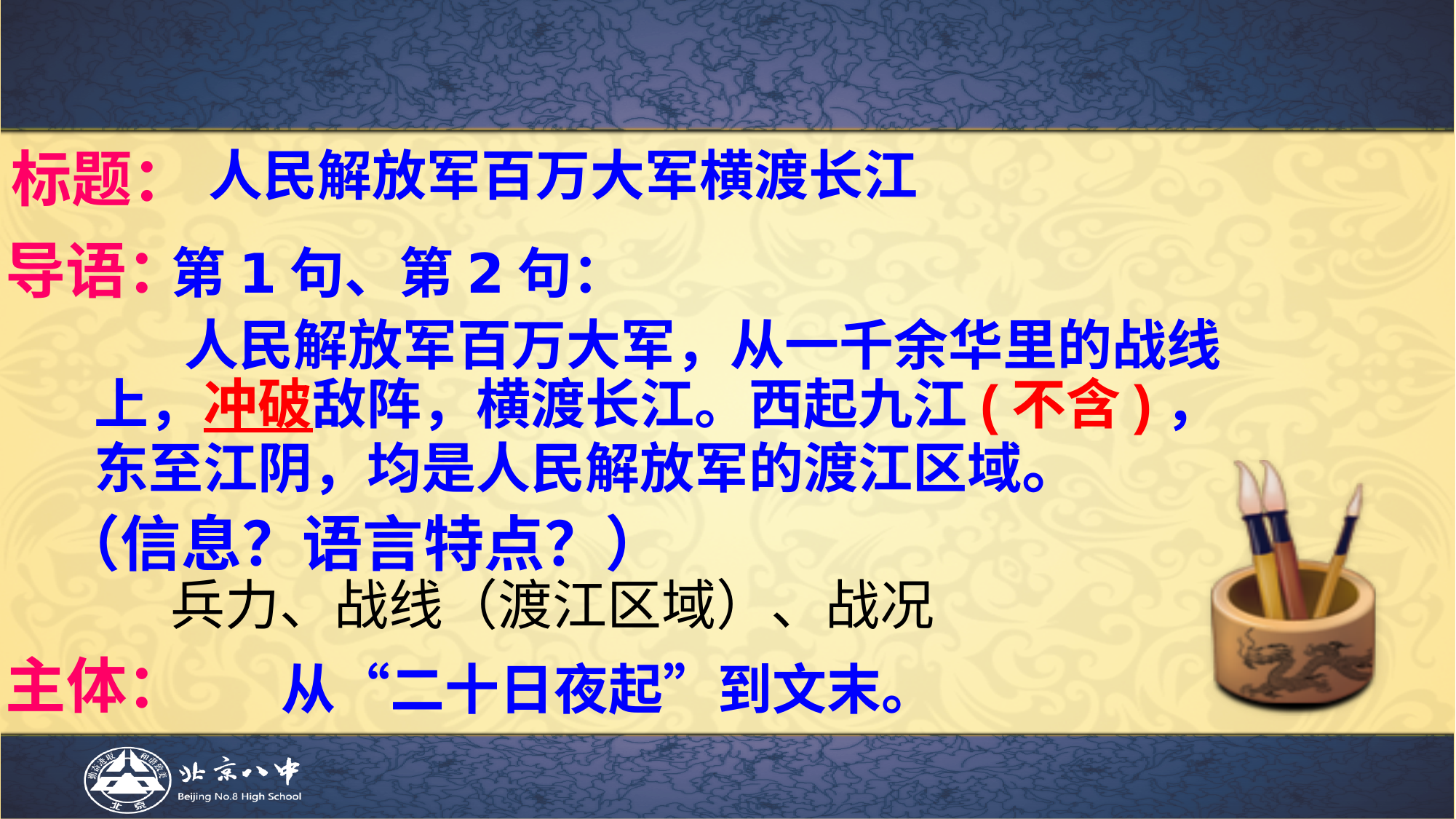

标题：
人民解放军百万大军横渡长江
       第1句、第2句：
         人民解放军百万大军，从一千余华里的战线上，冲破敌阵，横渡长江。西起九江(不含)，东至江阴，均是人民解放军的渡江区域。
（信息？语言特点？）
导语：
兵力、战线（渡江区域）、战况
主体：
从“二十日夜起”到文末。